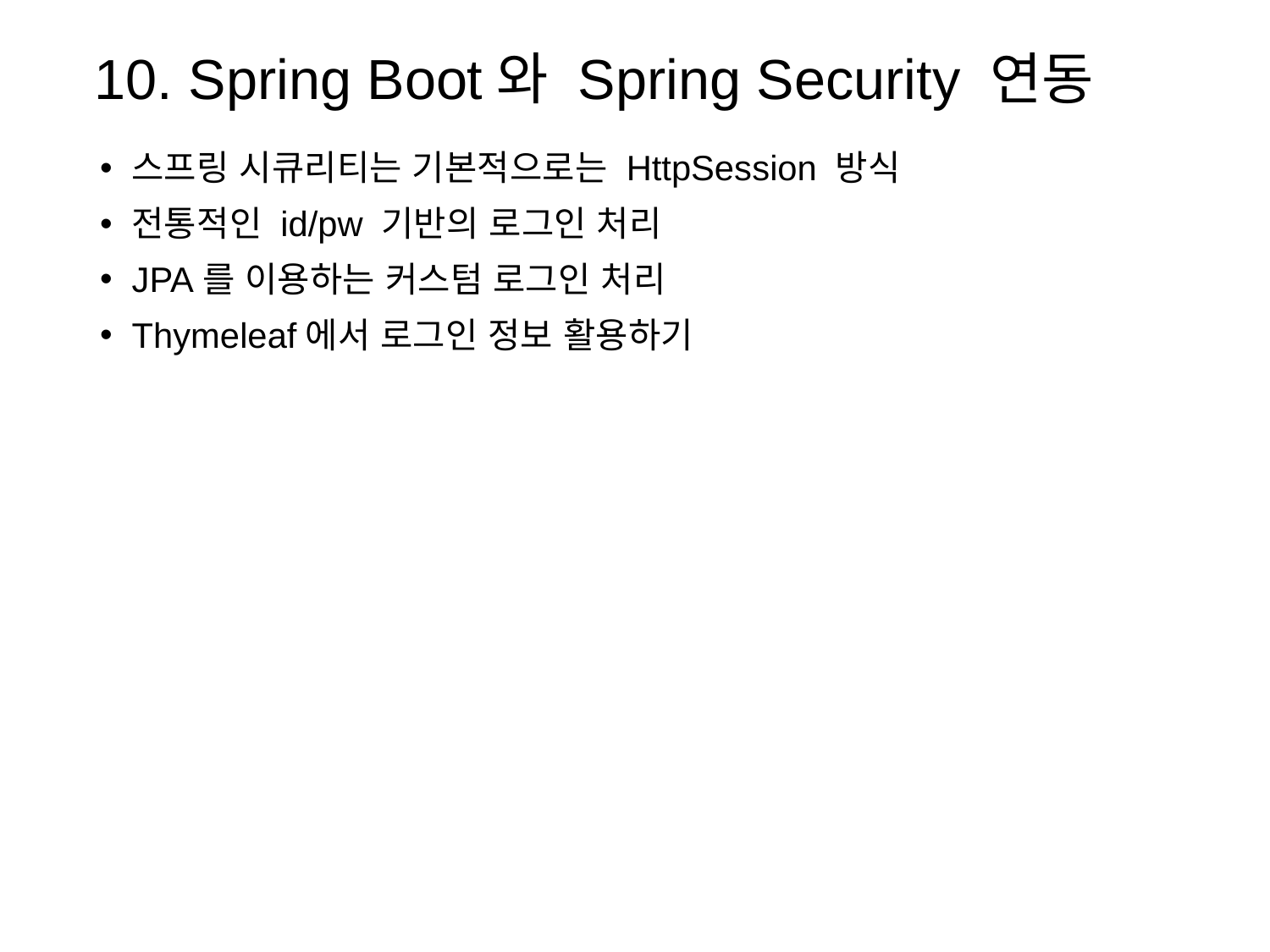

# 10. Spring Boot와 Spring Security 연동
스프링 시큐리티는 기본적으로는 HttpSession 방식
전통적인 id/pw 기반의 로그인 처리
JPA를 이용하는 커스텀 로그인 처리
Thymeleaf에서 로그인 정보 활용하기